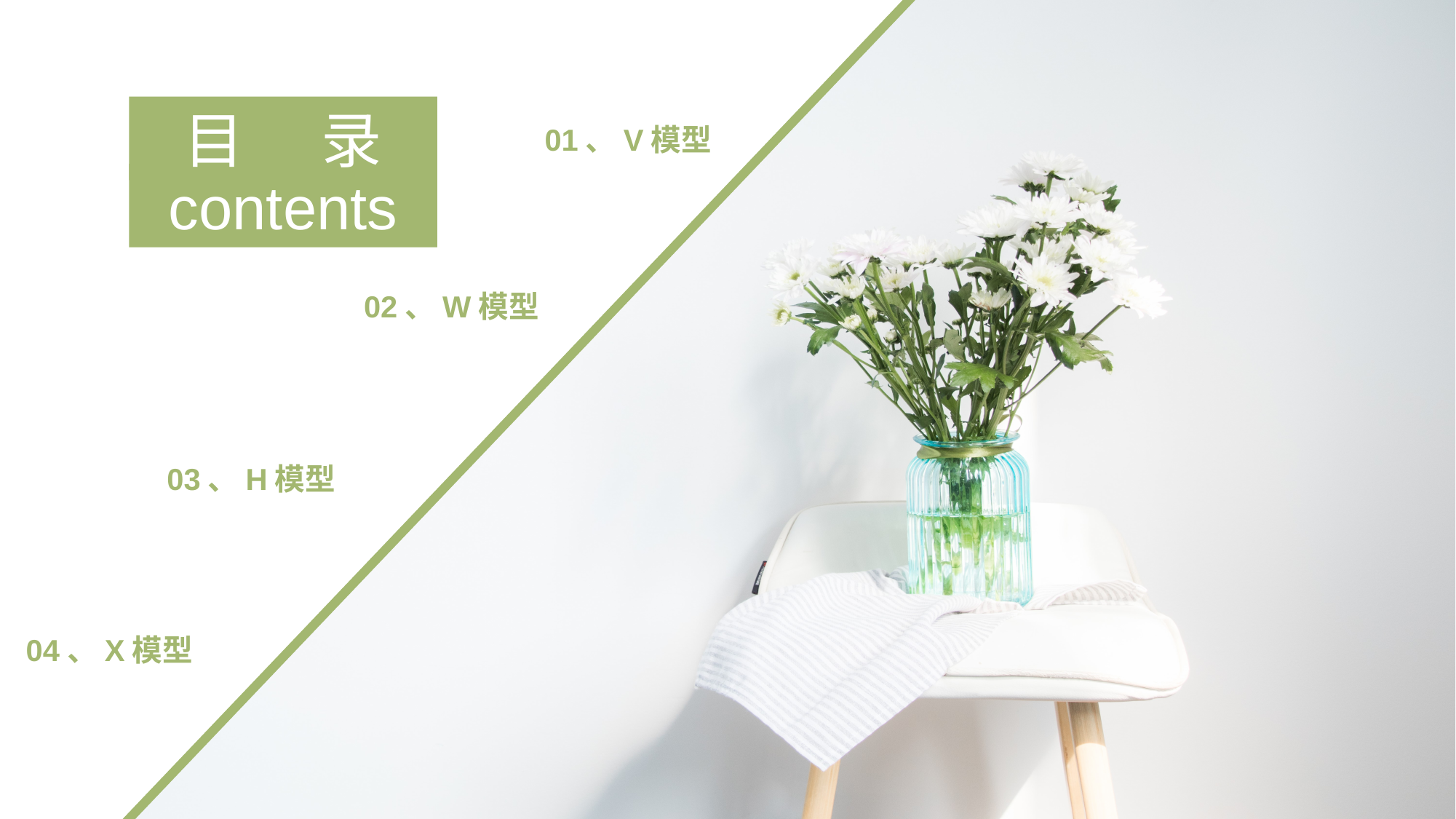

目   录
01、V模型
contents
02、W模型
03、H模型
04、X模型